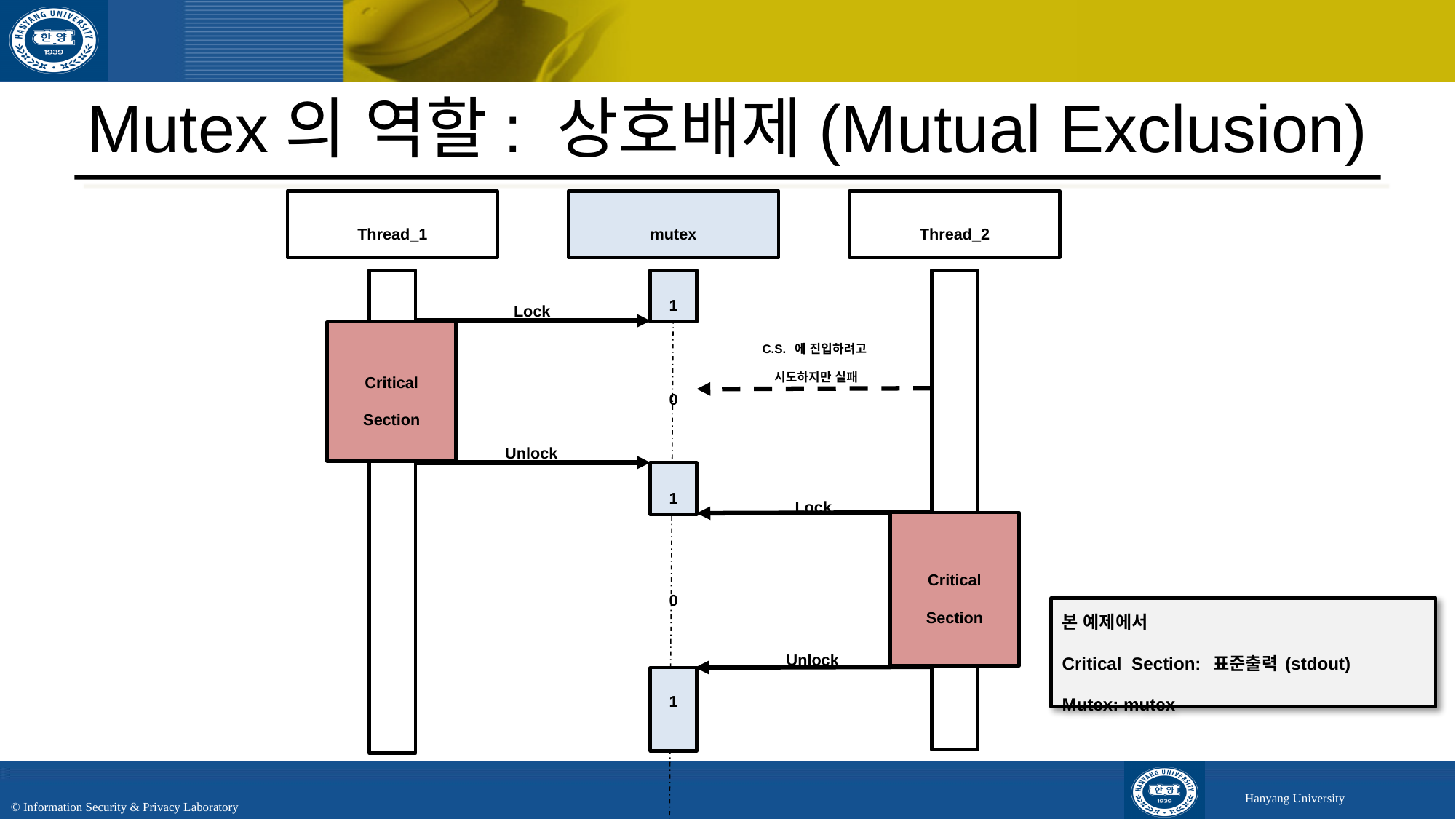

# Mutex의 역할: 상호배제(Mutual Exclusion)

Thread_1
mutex
Thread_2

1

Lock
Critical
Section
C.S. 에 진입하려고
시도하지만 실패
0
Unlock
1
Lock
Critical
Section
0
본 예제에서
Critical  Section: 표준출력(stdout)
Mutex: mutex
Unlock
1